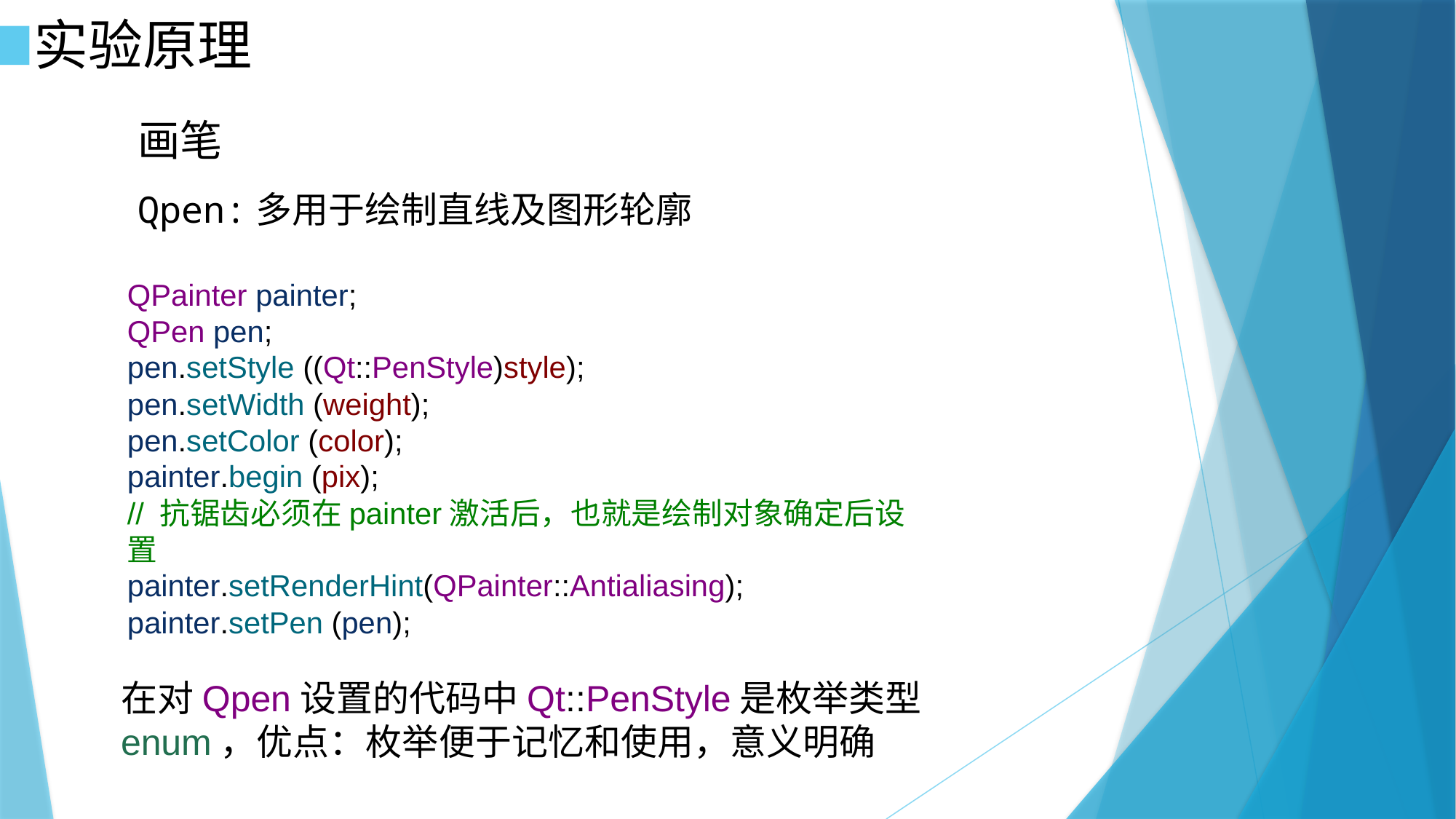

# 实验原理

画笔
Qpen:多用于绘制直线及图形轮廓

QPainter painter;
QPen pen;
pen.setStyle ((Qt::PenStyle)style);
pen.setWidth (weight);
pen.setColor (color);
painter.begin (pix);
// 抗锯齿必须在painter激活后，也就是绘制对象确定后设置
painter.setRenderHint(QPainter::Antialiasing);
painter.setPen (pen);
在对Qpen设置的代码中Qt::PenStyle是枚举类型enum，优点：枚举便于记忆和使用，意义明确